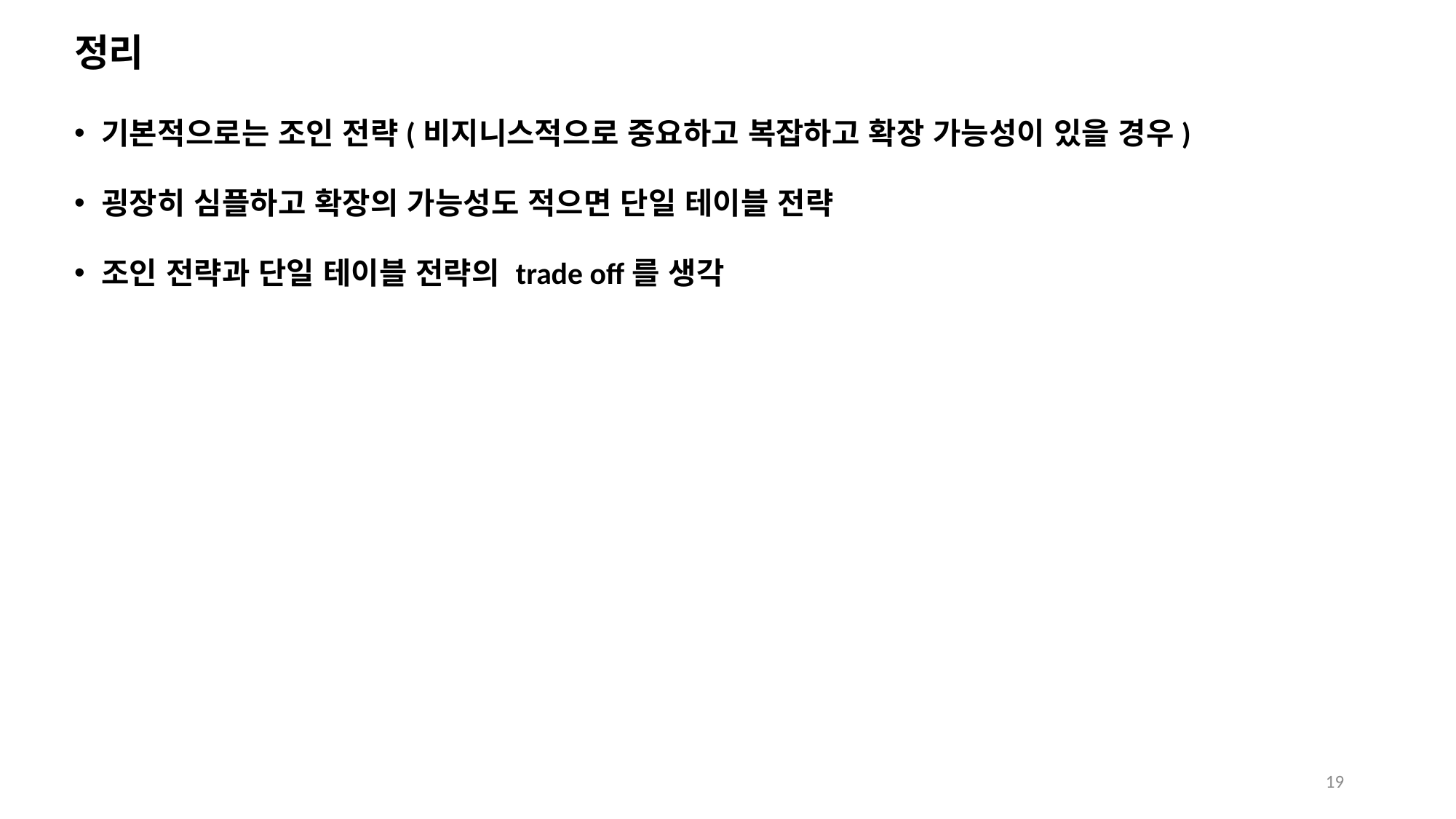

# 정리
기본적으로는 조인 전략(비지니스적으로 중요하고 복잡하고 확장 가능성이 있을 경우)
굉장히 심플하고 확장의 가능성도 적으면 단일 테이블 전략
조인 전략과 단일 테이블 전략의 trade off를 생각
19